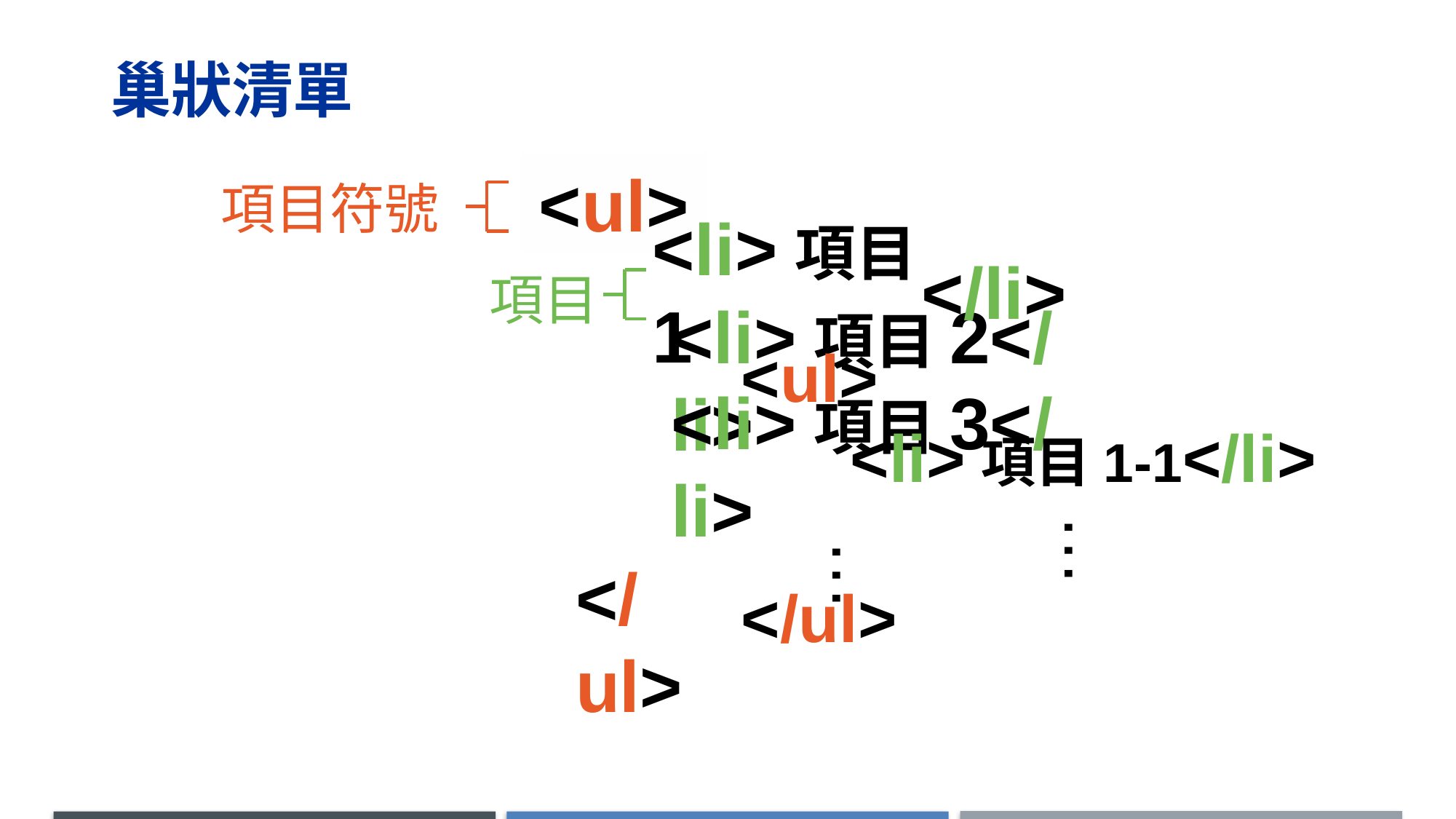

# 巢狀清單
<ul>
項目符號
</li>
<li>項目1
項目
<ul>
	<li>項目1-1</li>

</ul>
<li>項目2</li>
<li>項目3</li>
…
…
</ul>